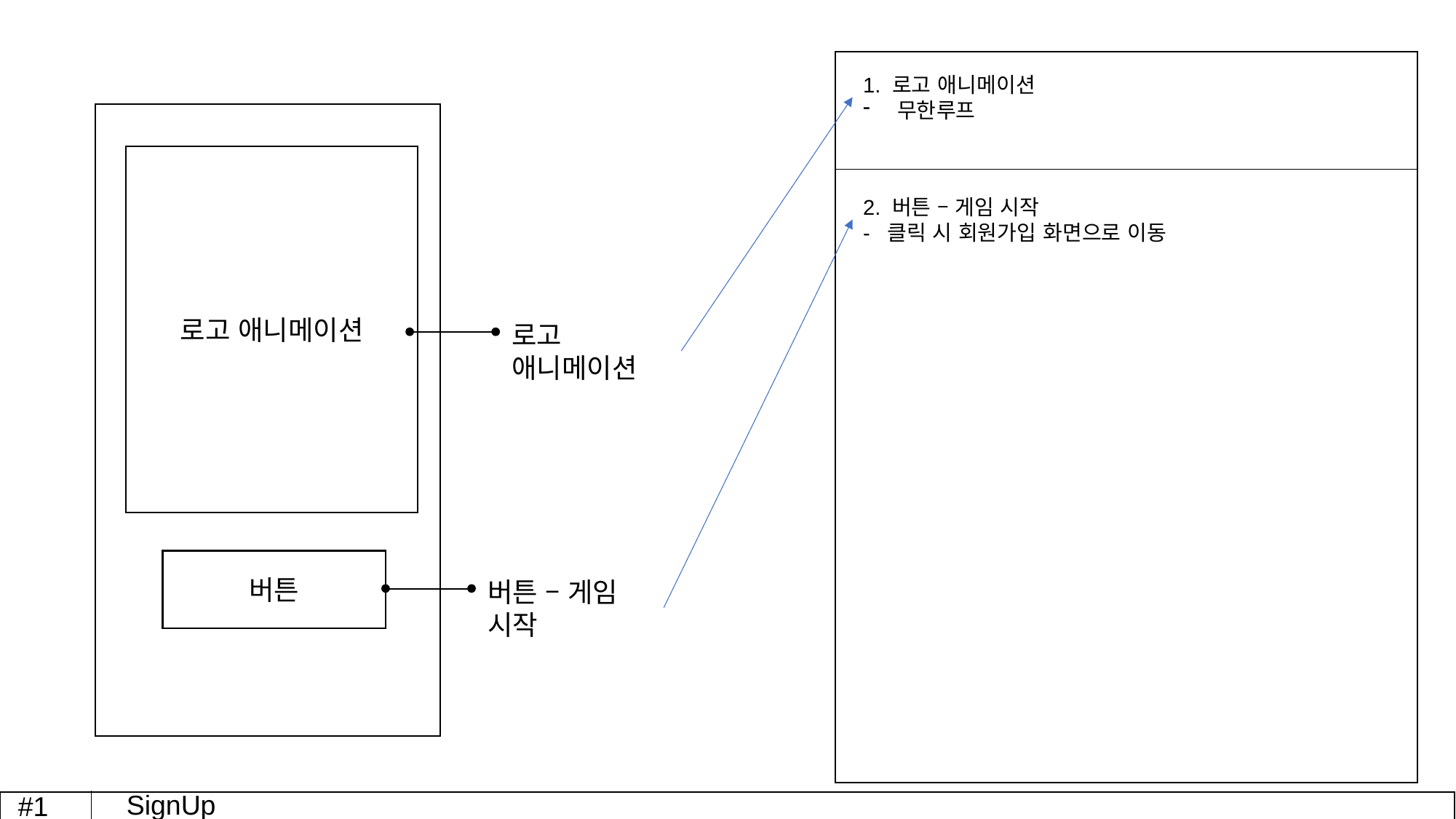

1. 로고 애니메이션
무한루프
최초 화면
로고 애니메이션
2. 버튼 – 게임 시작
-  클릭 시 회원가입 화면으로 이동
로고 애니메이션

버튼
버튼 – 게임 시작

SignUp
#1